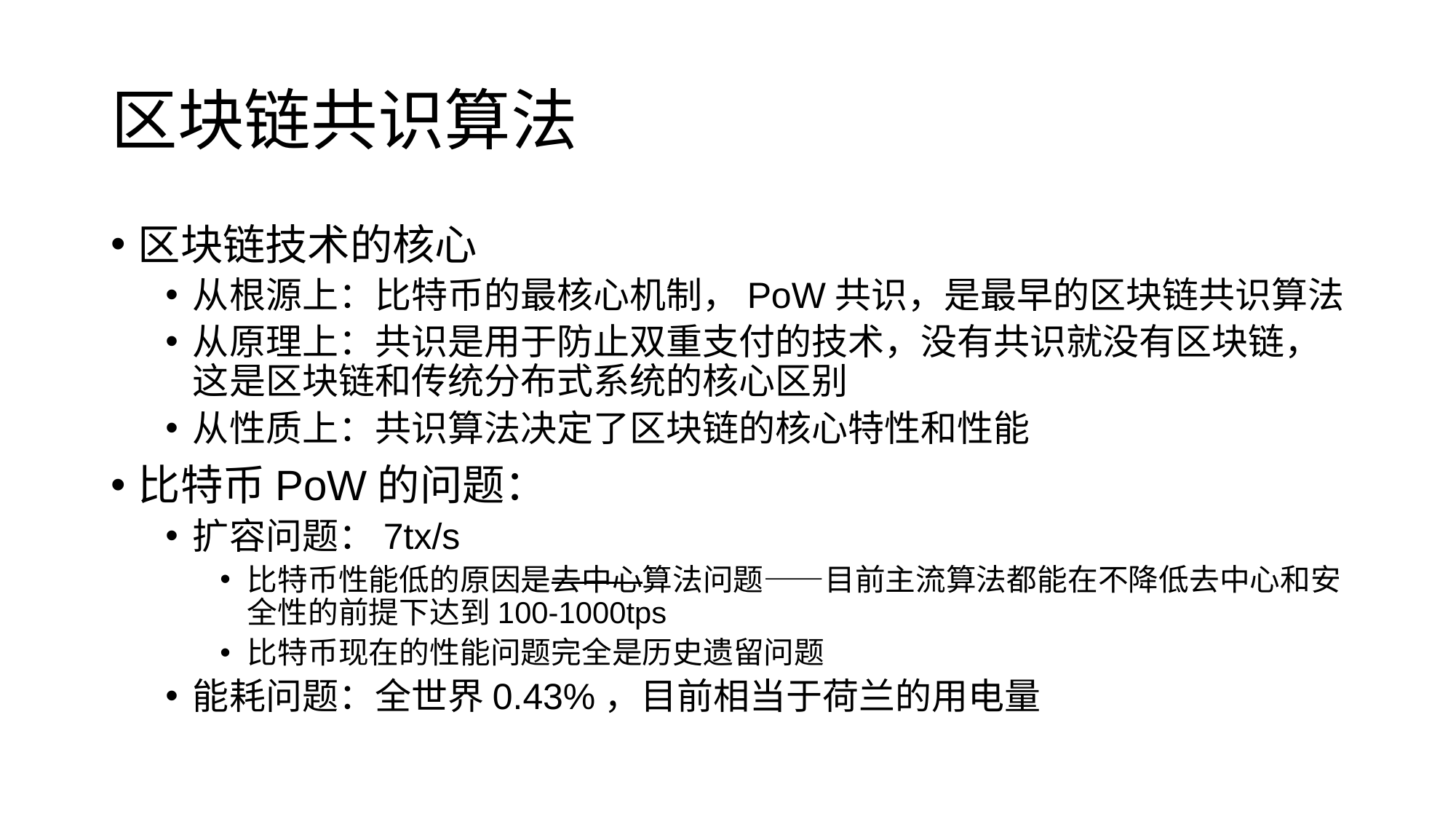

# 区块链共识算法
区块链技术的核心
从根源上：比特币的最核心机制，PoW共识，是最早的区块链共识算法
从原理上：共识是用于防止双重支付的技术，没有共识就没有区块链，这是区块链和传统分布式系统的核心区别
从性质上：共识算法决定了区块链的核心特性和性能
比特币PoW的问题：
扩容问题：7tx/s
比特币性能低的原因是去中心算法问题——目前主流算法都能在不降低去中心和安全性的前提下达到100-1000tps
比特币现在的性能问题完全是历史遗留问题
能耗问题：全世界0.43%，目前相当于荷兰的用电量